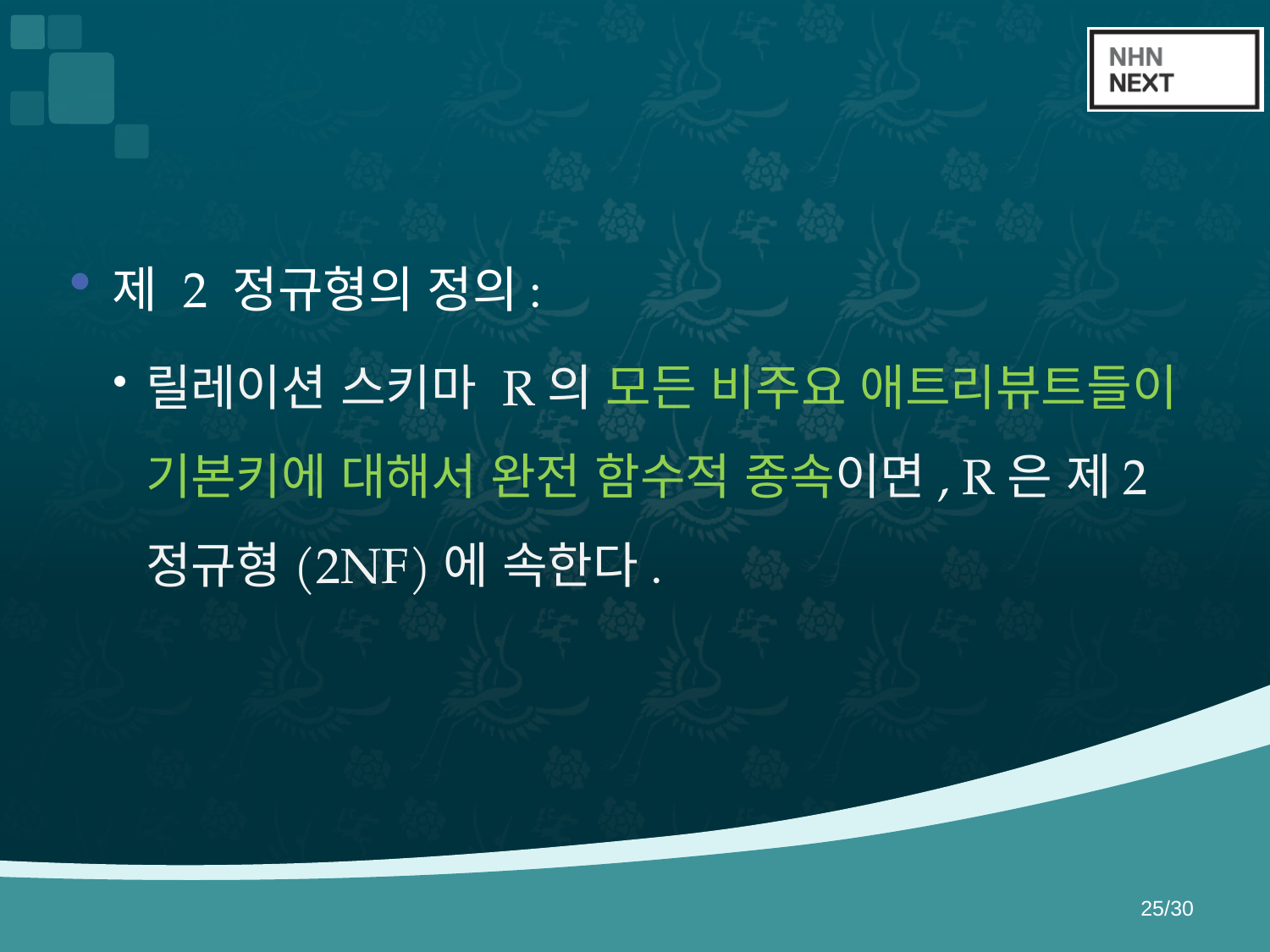

#
제 2 정규형의 정의:
릴레이션 스키마 R의 모든 비주요 애트리뷰트들이 기본키에 대해서 완전 함수적 종속이면, R은 제2정규형(2NF)에 속한다.

25/30